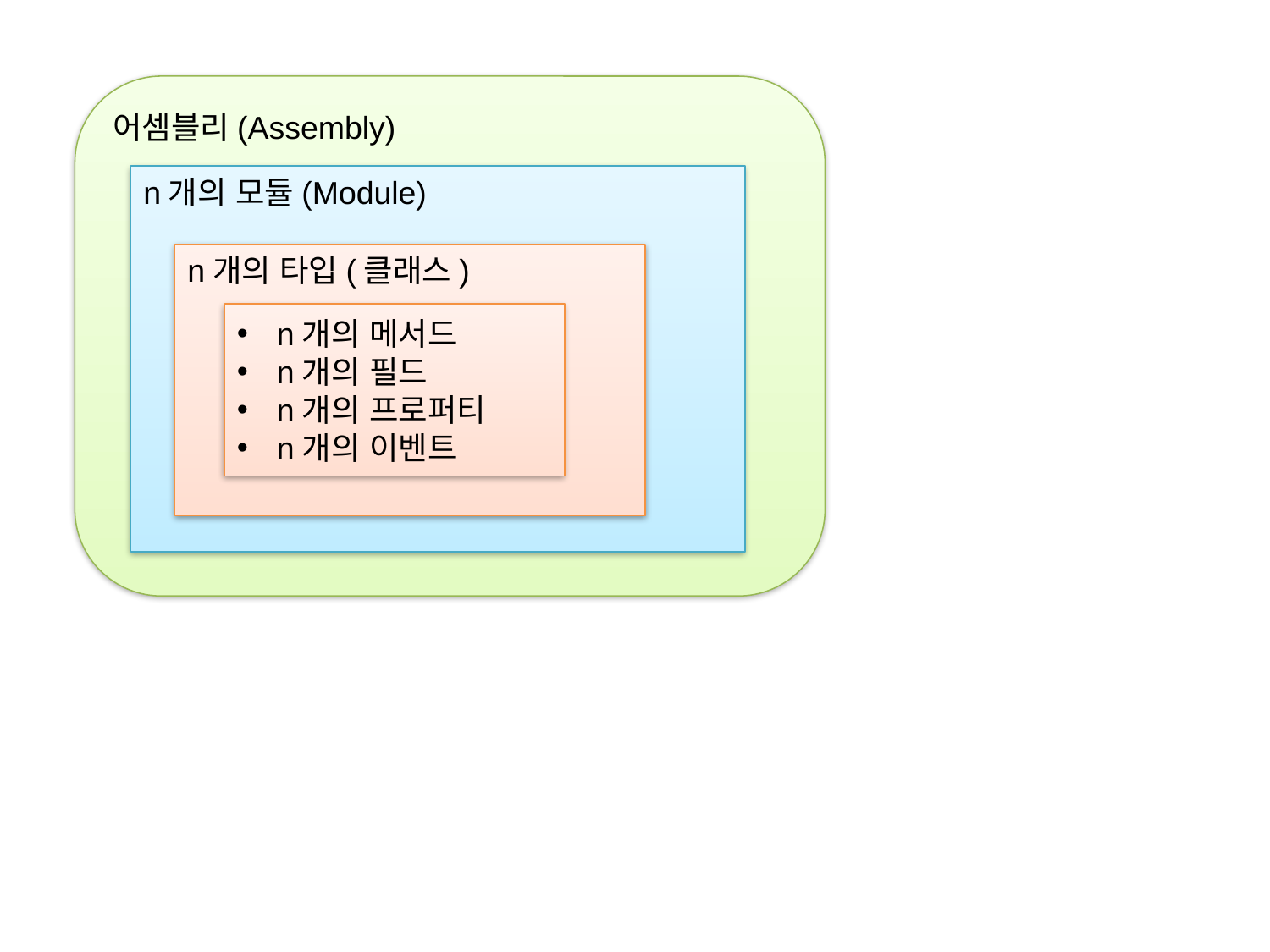

어셈블리(Assembly)
n개의 모듈(Module)
n개의 타입(클래스)
n개의 메서드
n개의 필드
n개의 프로퍼티
n개의 이벤트